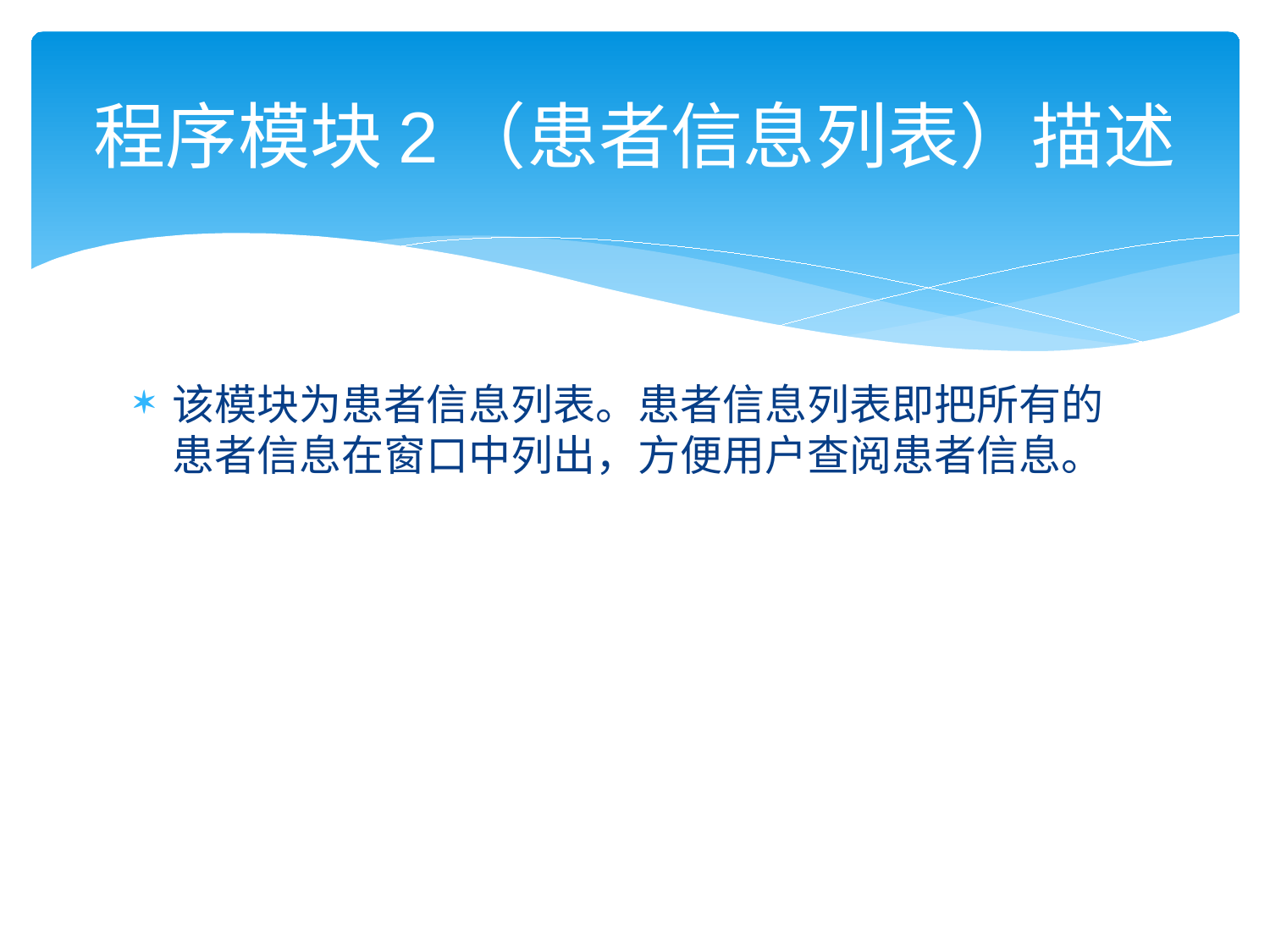

# 程序模块2（患者信息列表）描述
该模块为患者信息列表。患者信息列表即把所有的患者信息在窗口中列出，方便用户查阅患者信息。